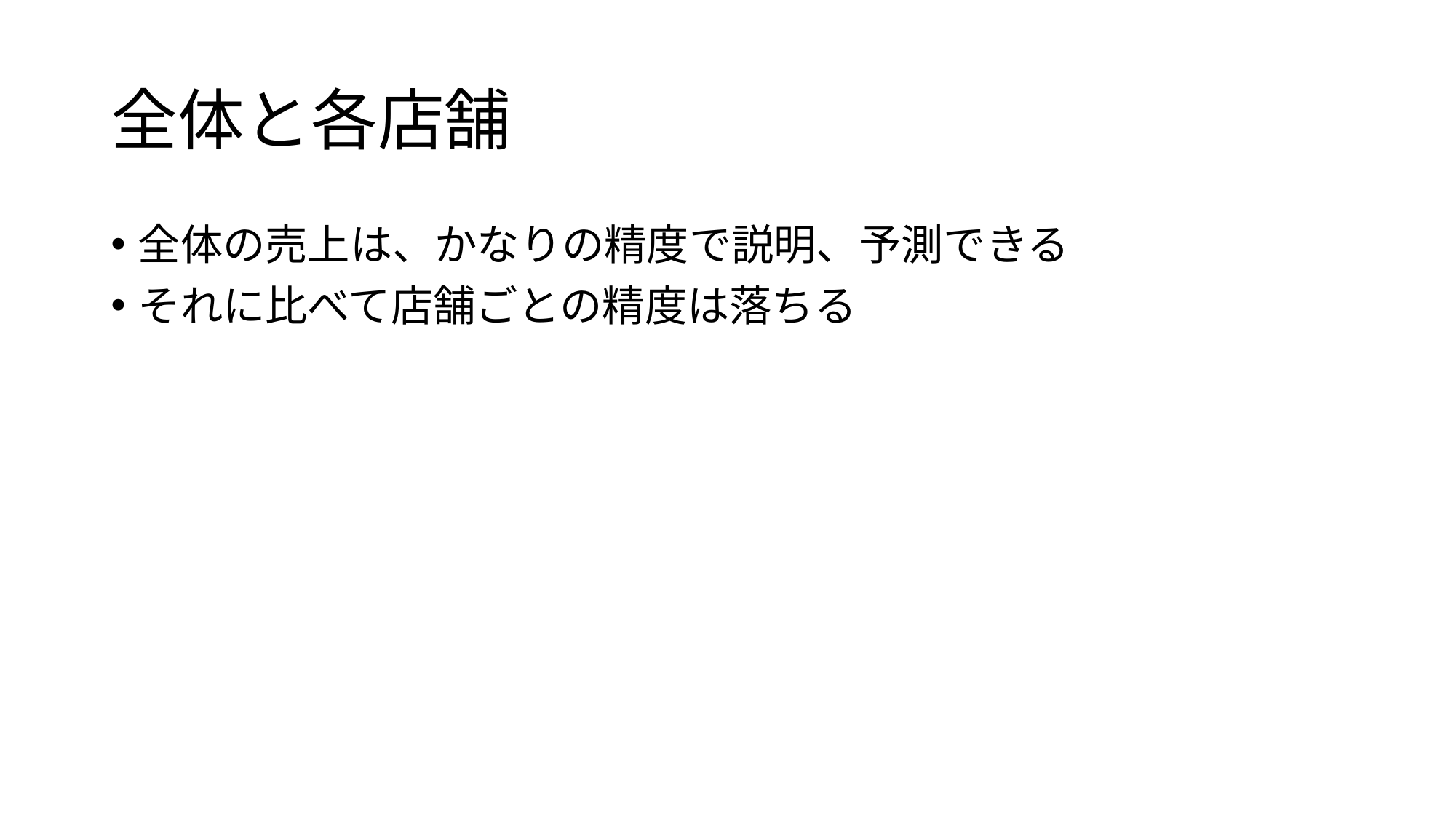

# 全体と各店舗
全体の売上は、かなりの精度で説明、予測できる
それに比べて店舗ごとの精度は落ちる